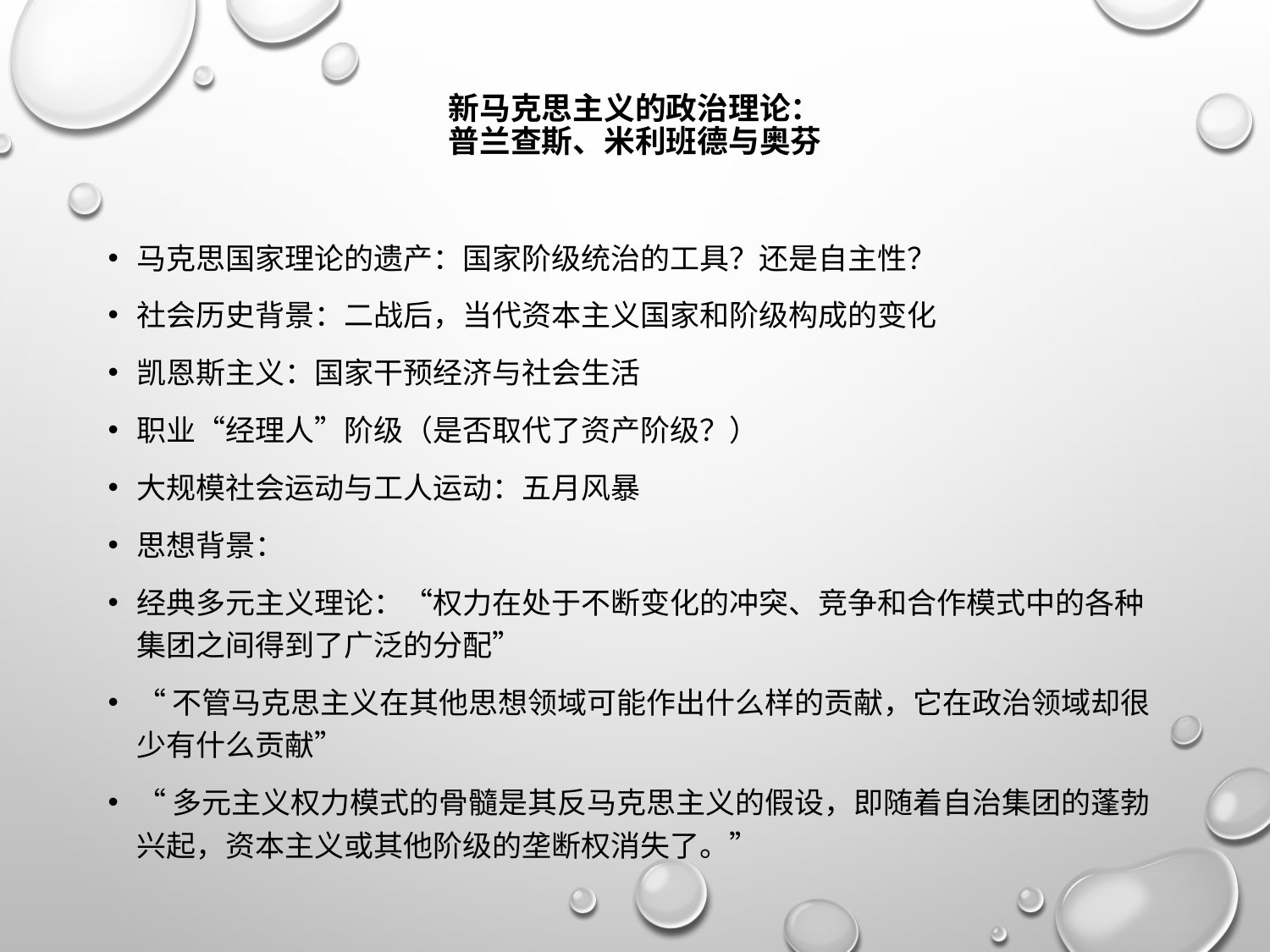

# 新马克思主义的政治理论： 普兰查斯、米利班德与奥芬
马克思国家理论的遗产：国家阶级统治的工具？还是自主性？
社会历史背景：二战后，当代资本主义国家和阶级构成的变化
凯恩斯主义：国家干预经济与社会生活
职业“经理人”阶级（是否取代了资产阶级？）
大规模社会运动与工人运动：五月风暴
思想背景：
经典多元主义理论：“权力在处于不断变化的冲突、竞争和合作模式中的各种集团之间得到了广泛的分配”
“不管马克思主义在其他思想领域可能作出什么样的贡献，它在政治领域却很少有什么贡献”
“多元主义权力模式的骨髓是其反马克思主义的假设，即随着自治集团的蓬勃兴起，资本主义或其他阶级的垄断权消失了。”